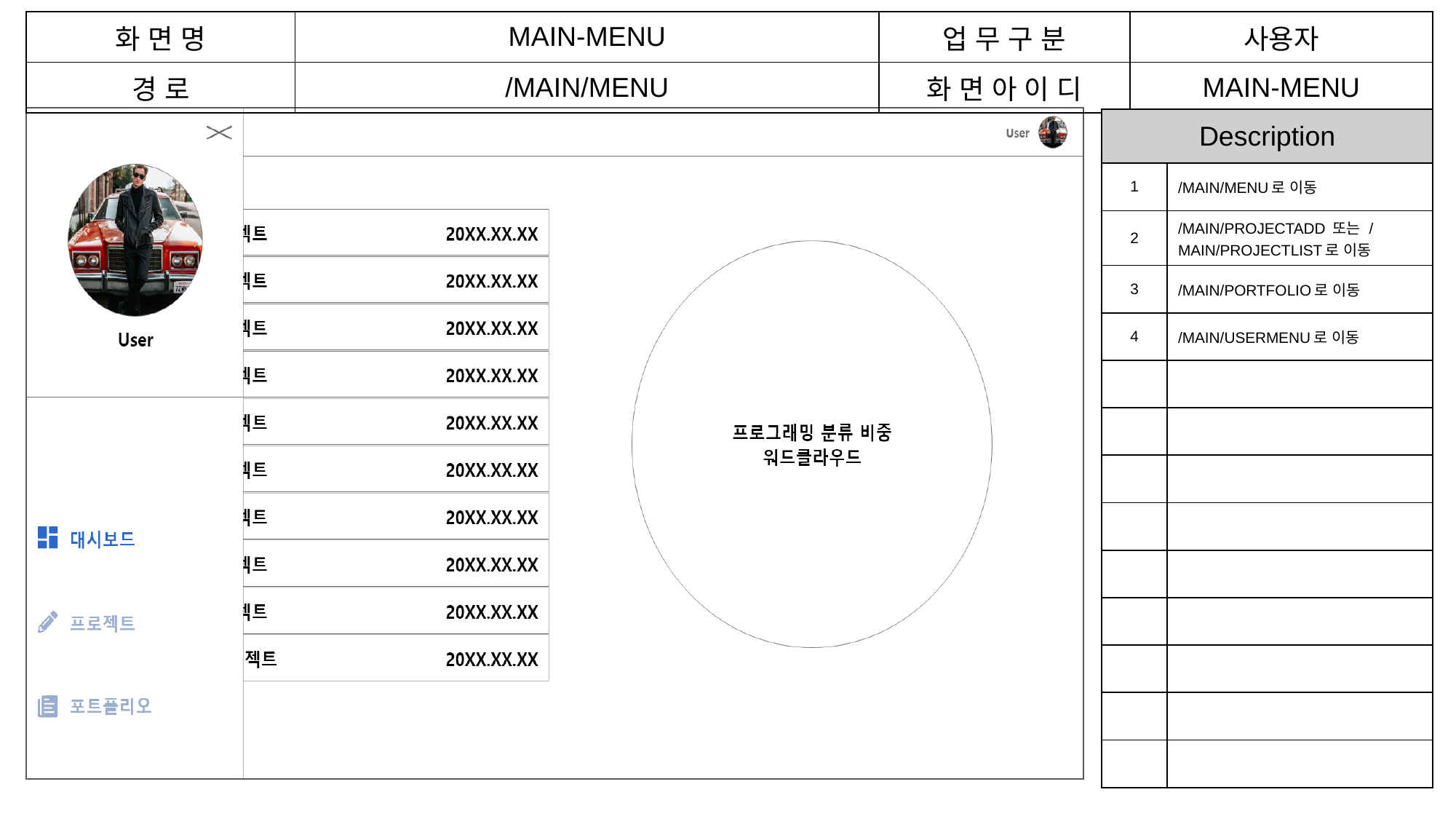

| 화 면 명 | MAIN-MENU | 업 무 구 분 | 사용자 |
| --- | --- | --- | --- |
| 경 로 | /MAIN/MENU | 화 면 아 이 디 | MAIN-MENU |

| Description |  |
| --- | --- |
| 1 | /MAIN/MENU로 이동 |
| 2 | /MAIN/PROJECTADD 또는 /MAIN/PROJECTLIST로 이동 |
| 3 | /MAIN/PORTFOLIO로 이동 |
| 4 | /MAIN/USERMENU로 이동 |
|  |  |
|  |  |
|  |  |
|  |  |
|  |  |
|  |  |
|  |  |
|  |  |
|  |  |